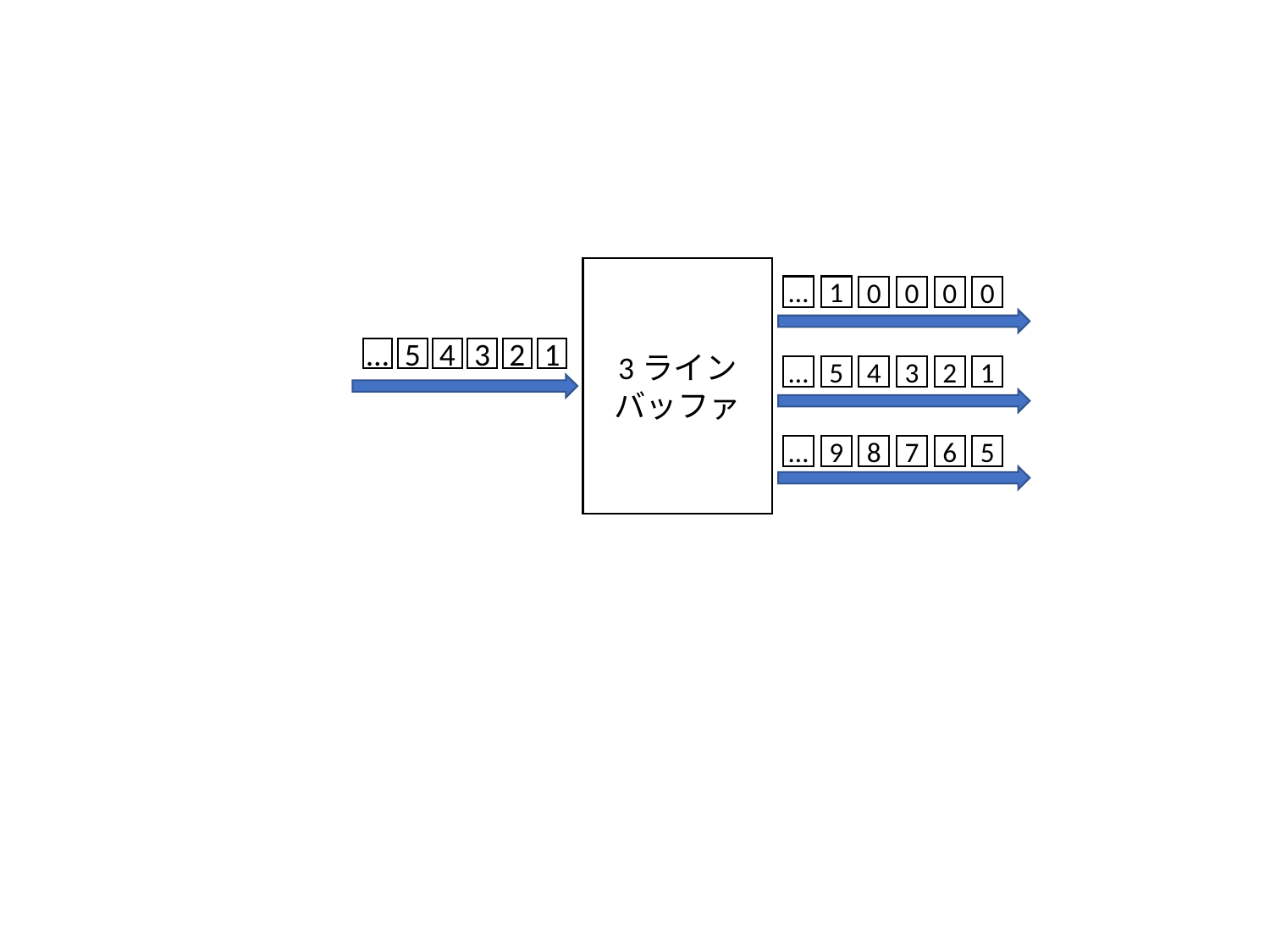

3ラインバッファ
…
1
0
0
0
0

…
5
4
3
2
1

4
3
2
1
…
5

8
7
6
5
…
9